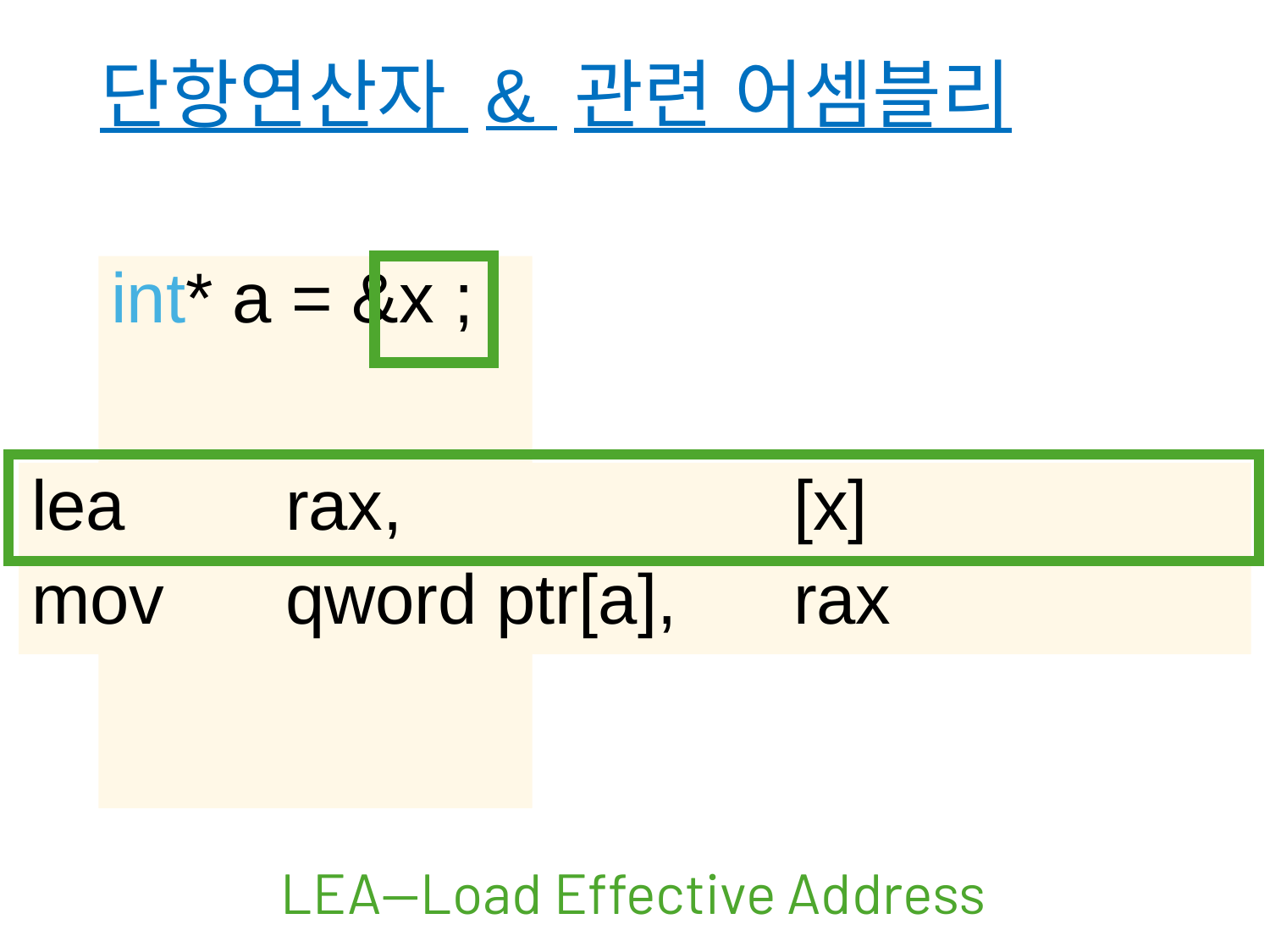

# 단항연산자 & 관련 어셈블리
int* a = &x ;

lea		rax,				[x]
mov	qword ptr[a],	rax
LEA—Load Effective Address